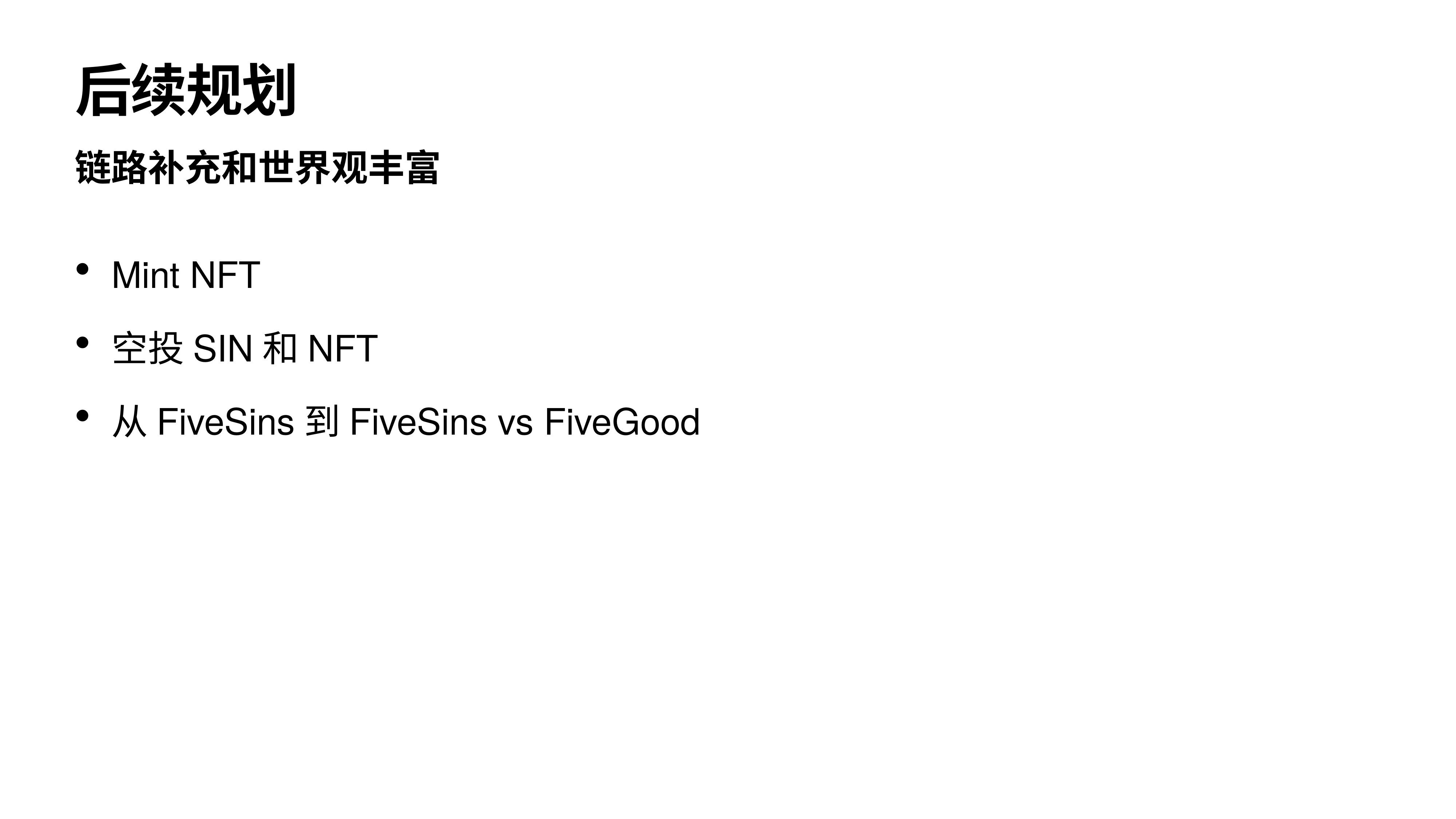

# 后续规划
链路补充和世界观丰富
Mint NFT
空投SIN和NFT
从FiveSins到FiveSins vs FiveGood